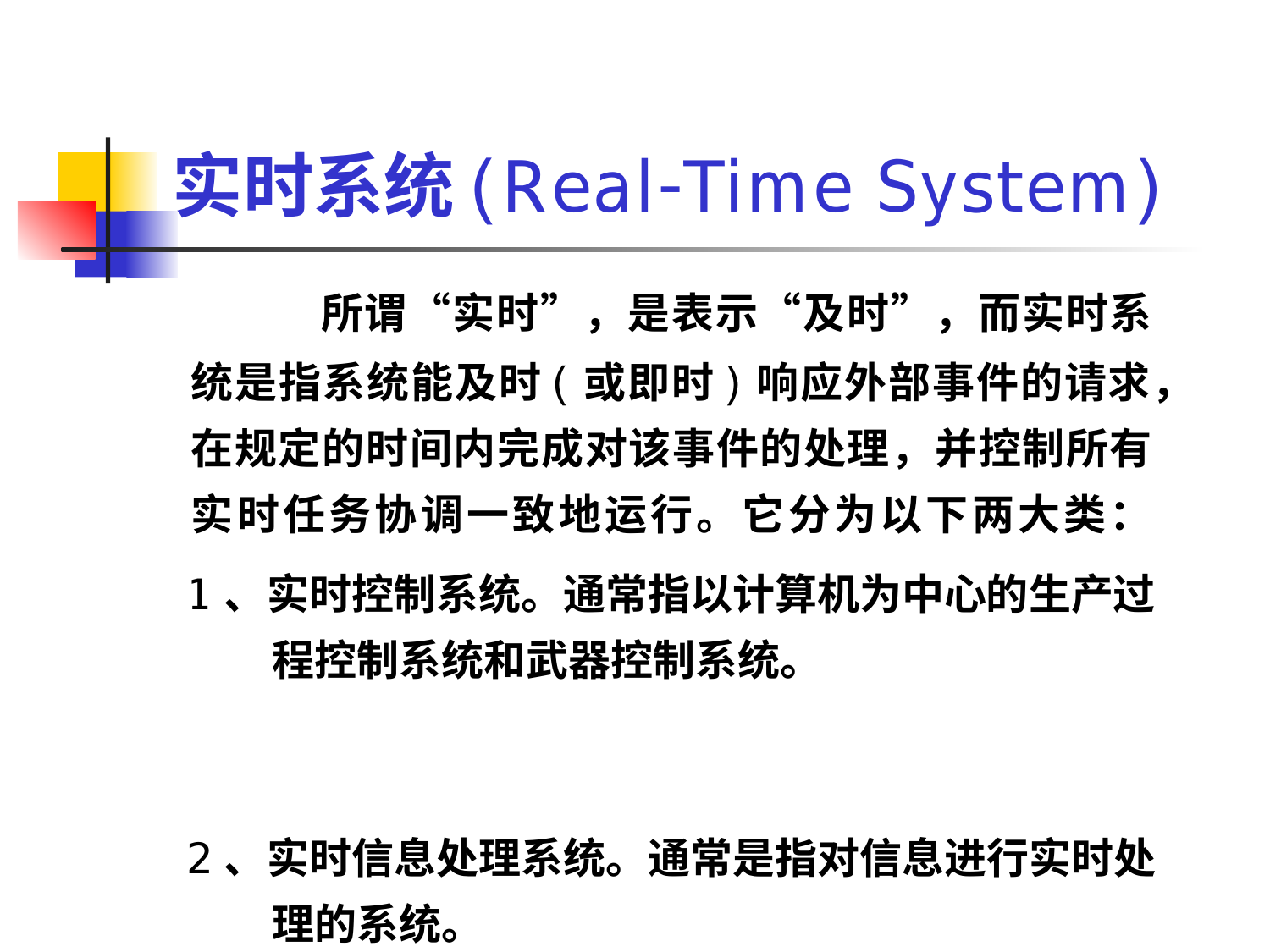

# 实时系统(Real-Time System)
		所谓“实时”，是表示“及时”，而实时系统是指系统能及时(或即时)响应外部事件的请求，在规定的时间内完成对该事件的处理，并控制所有实时任务协调一致地运行。它分为以下两大类：
1、实时控制系统。通常指以计算机为中心的生产过程控制系统和武器控制系统。
2、实时信息处理系统。通常是指对信息进行实时处理的系统。